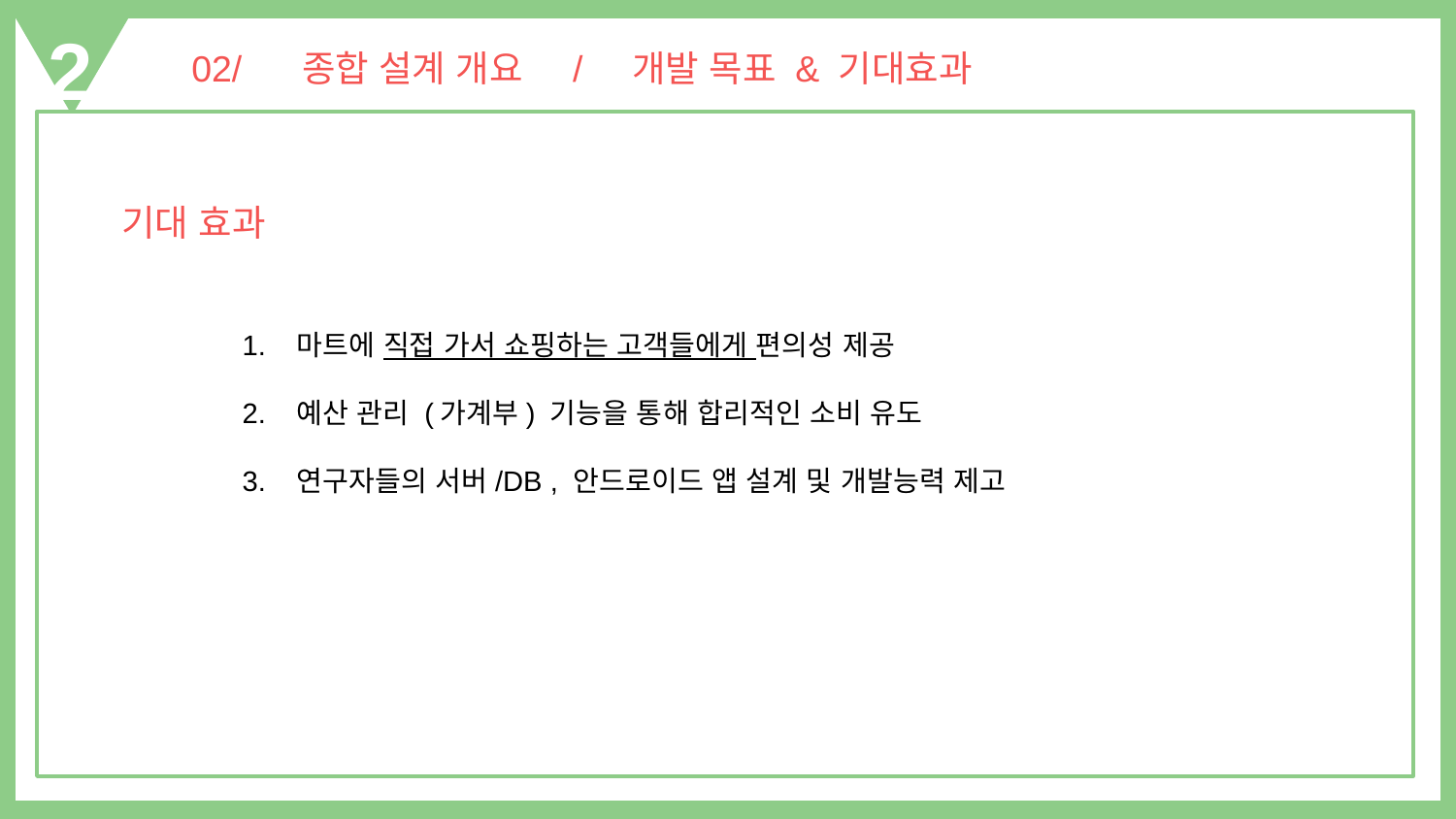

2
02/     종합 설계 개요    /    개발 목표 & 기대효과
기대 효과
마트에 직접 가서 쇼핑하는 고객들에게 편의성 제공

예산 관리 (가계부) 기능을 통해 합리적인 소비 유도

연구자들의 서버/DB , 안드로이드 앱 설계 및 개발능력 제고